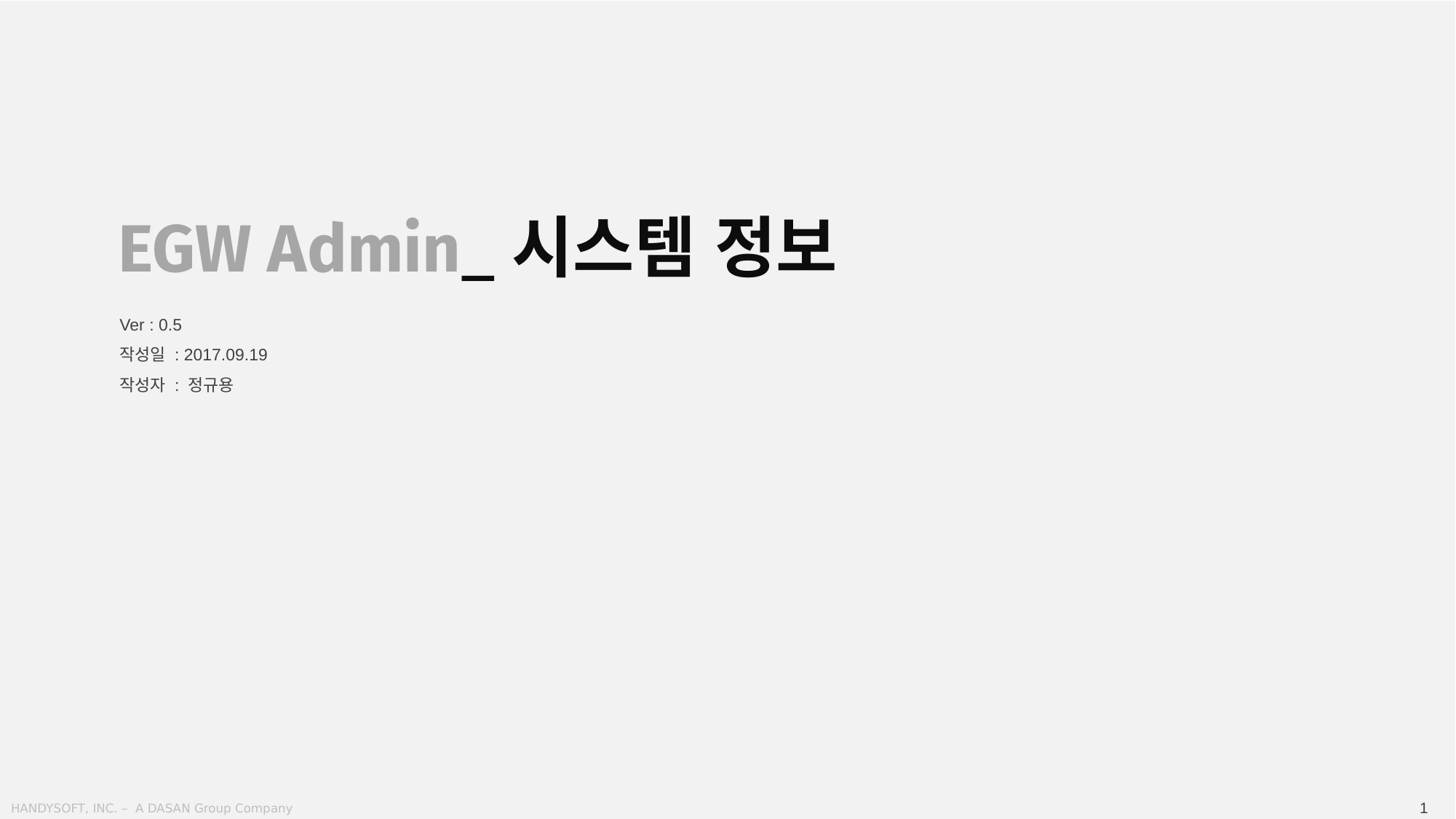

EGW Admin_시스템 정보
Ver : 0.5
작성일 : 2017.09.19
작성자 : 정규용